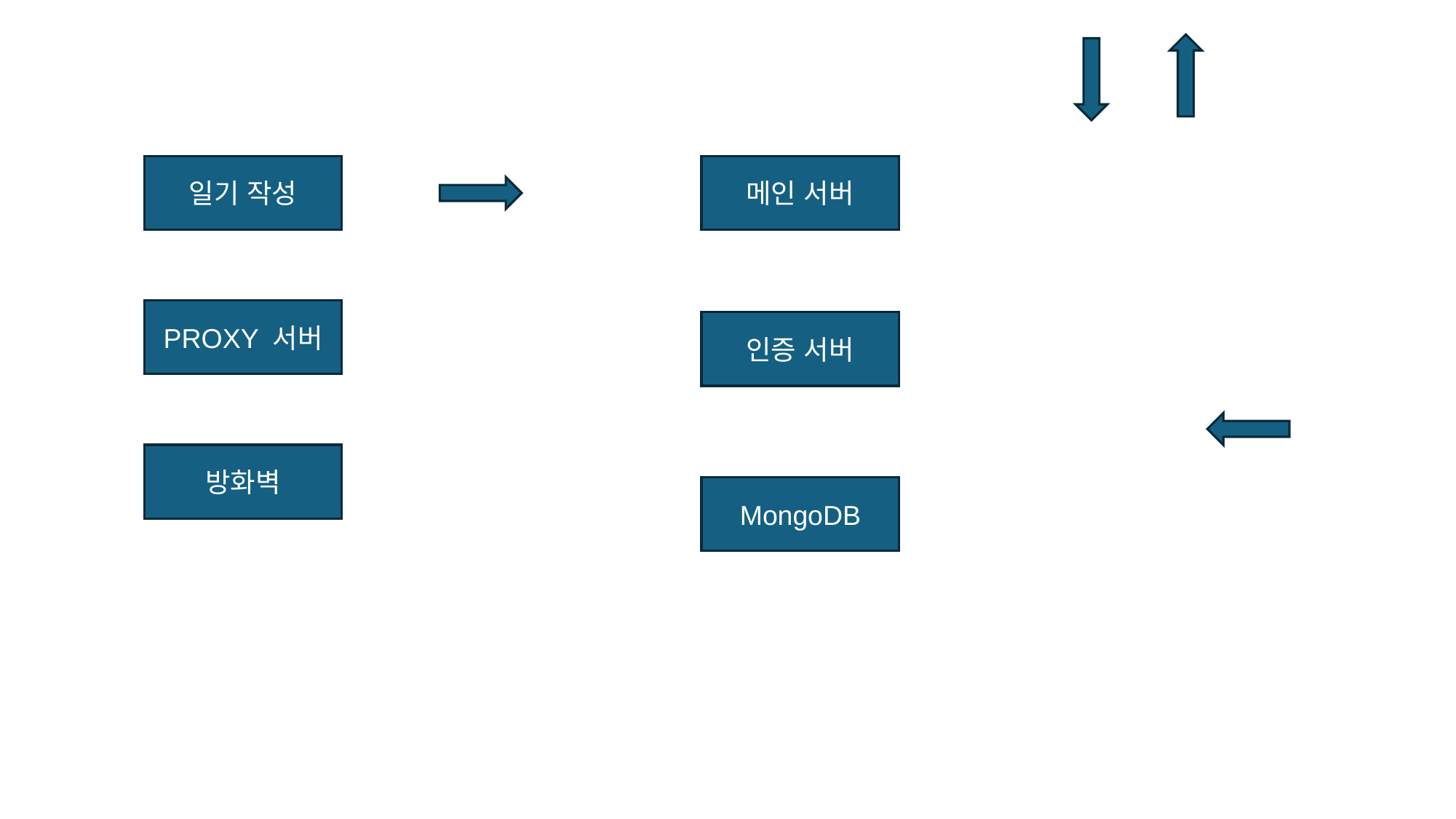

일기 작성
메인 서버
PROXY 서버
인증 서버

방화벽
MongoDB